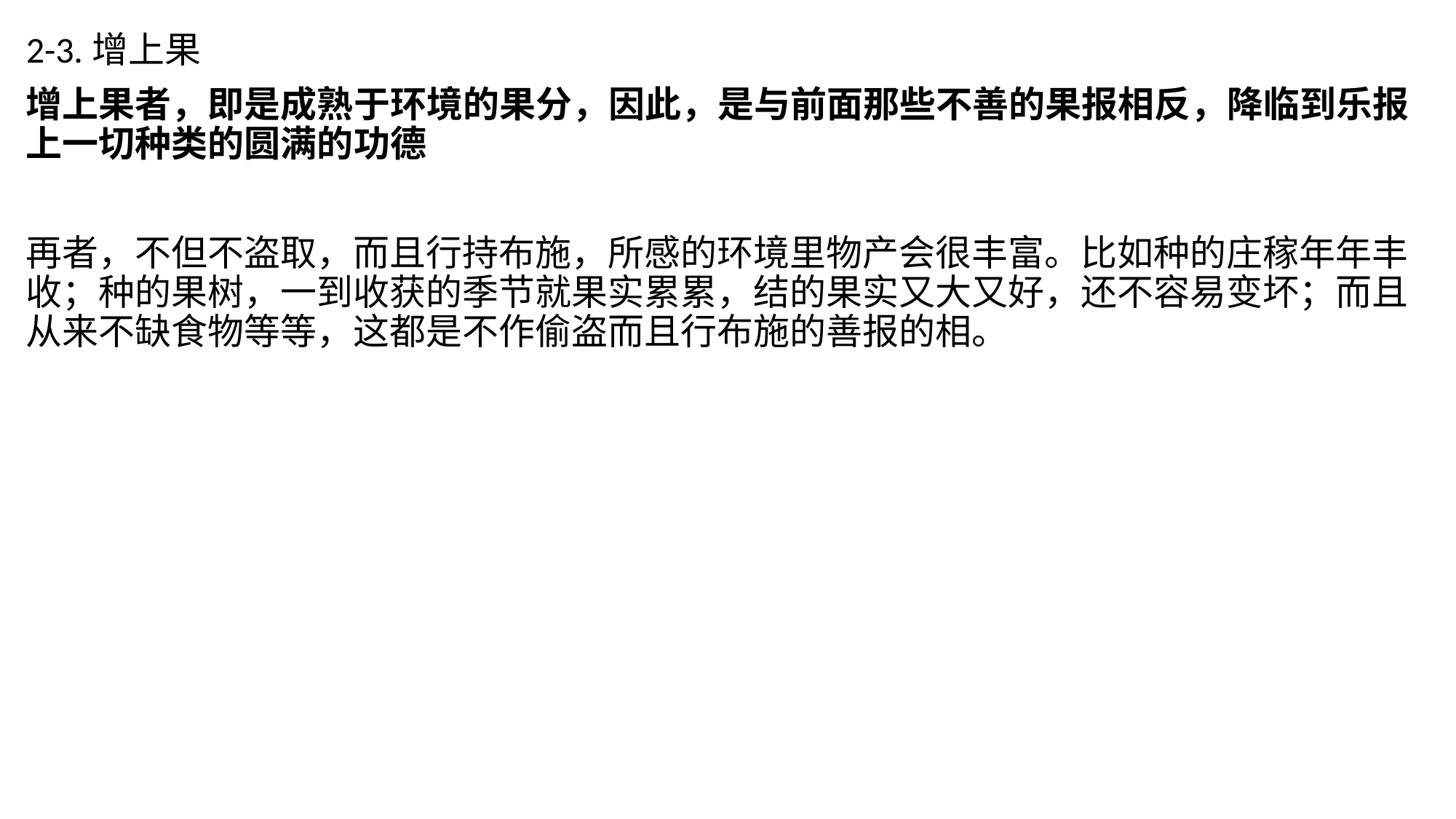

2-3.增上果
增上果者，即是成熟于环境的果分，因此，是与前面那些不善的果报相反，降临到乐报上一切种类的圆满的功德

再者，不但不盗取，而且行持布施，所感的环境里物产会很丰富。比如种的庄稼年年丰收；种的果树，一到收获的季节就果实累累，结的果实又大又好，还不容易变坏；而且从来不缺食物等等，这都是不作偷盗而且行布施的善报的相。